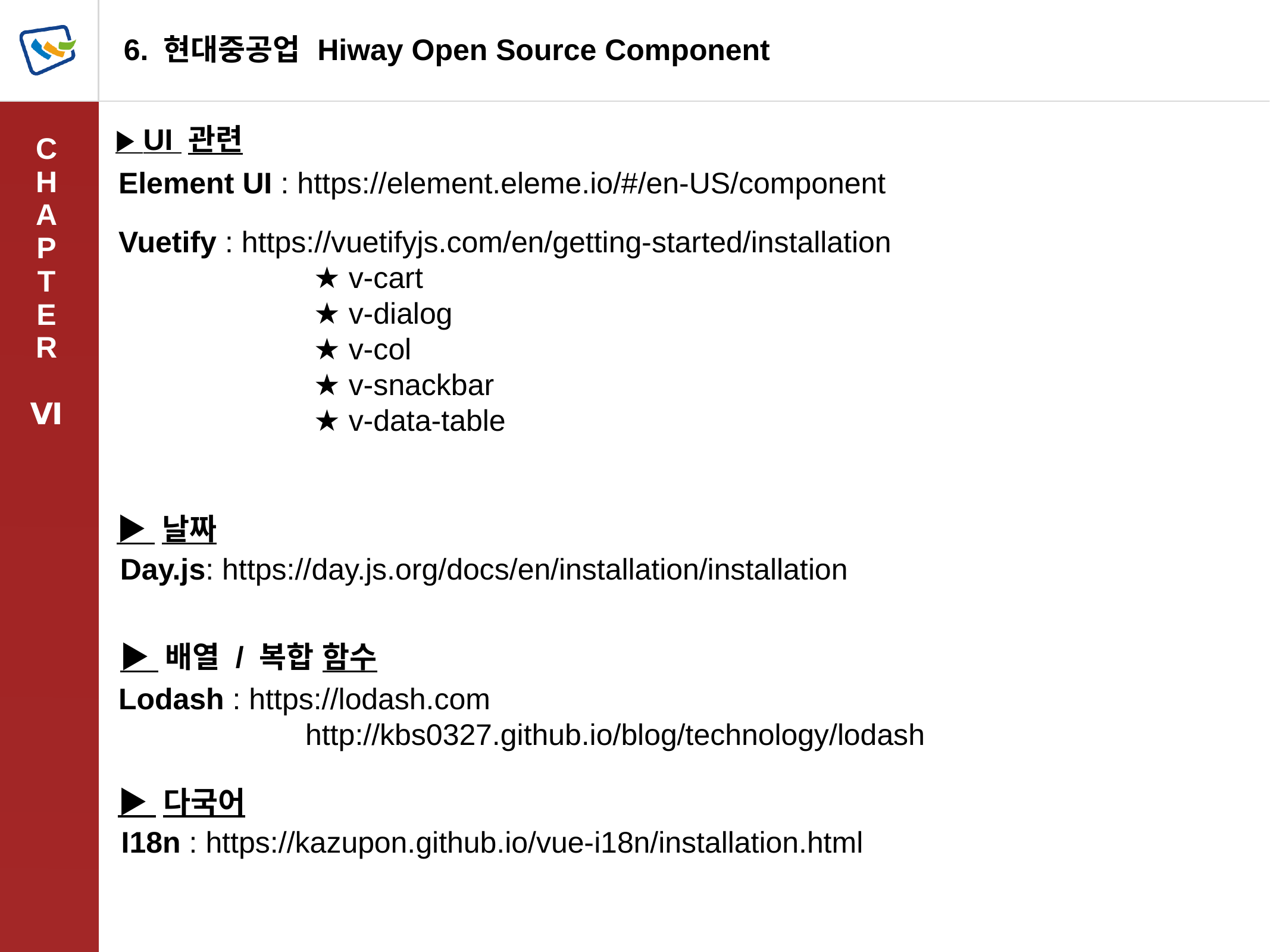

▶ UI 관련
Element UI : https://element.eleme.io/#/en-US/component
Vuetify : https://vuetifyjs.com/en/getting-started/installation
		  ★ v-cart
		  ★ v-dialog
		  ★ v-col
		  ★ v-snackbar
		  ★ v-data-table

▶ 날짜
Day.js: https://day.js.org/docs/en/installation/installation
▶ 배열 / 복합 함수
Lodash : https://lodash.com
		 http://kbs0327.github.io/blog/technology/lodash
▶ 다국어
I18n : https://kazupon.github.io/vue-i18n/installation.html